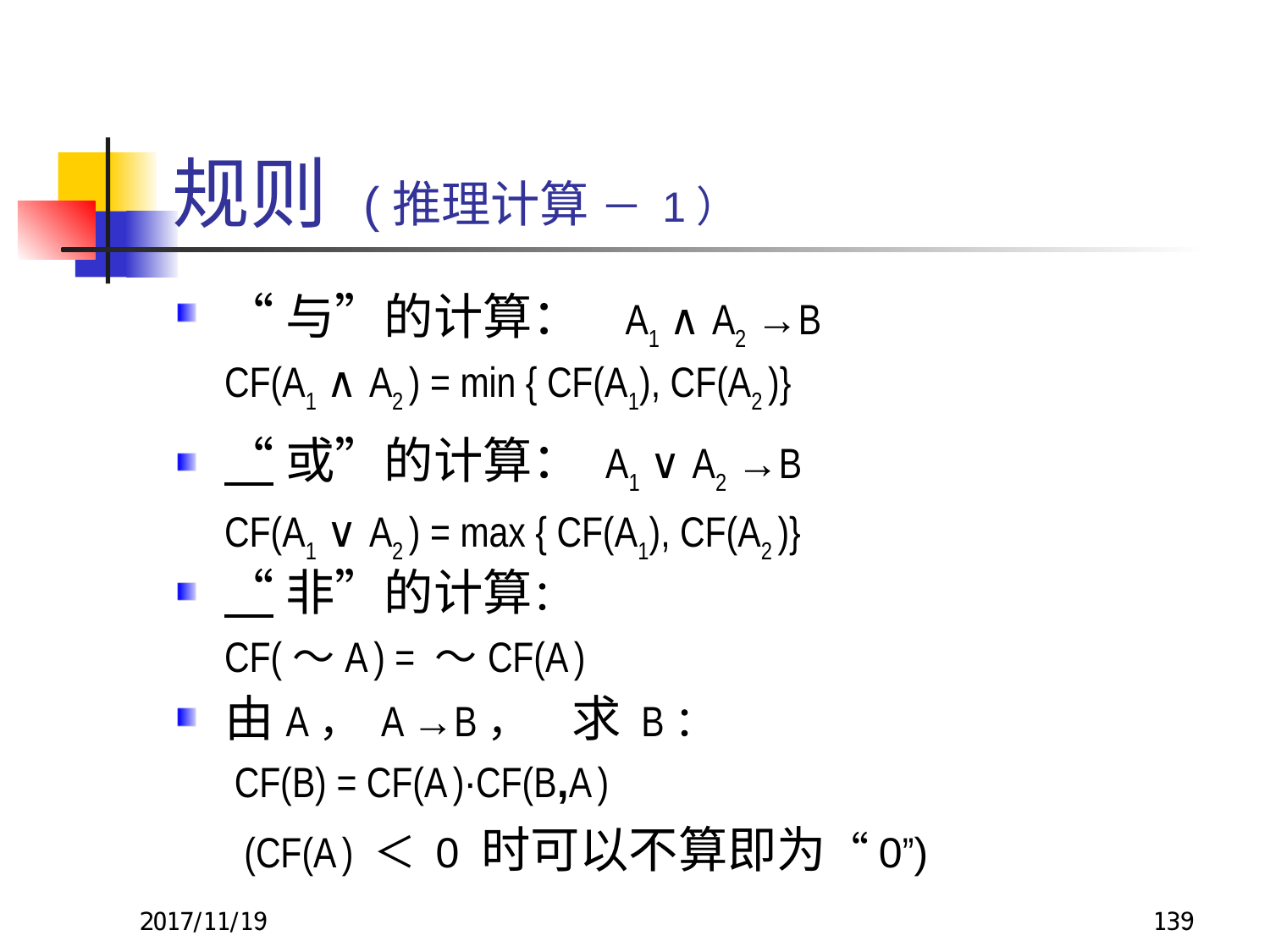

# 规则 (推理计算 － 1）
“与”的计算：	 A1 ∧ A2 →B
	CF(A1 ∧ A2 ) = min { CF(A1), CF(A2 )}
“或”的计算：	A1 ∨ A2 →B
	CF(A1 ∨ A2 ) = max { CF(A1), CF(A2 )}
“非”的计算：
	CF(～A ) = ～CF(A )
由A， A →B，　求 B：
	 CF(B) = CF(A )·CF(B,A )
	  (CF(A ) ＜ 0 时可以不算即为“0”)
2017/11/19
139